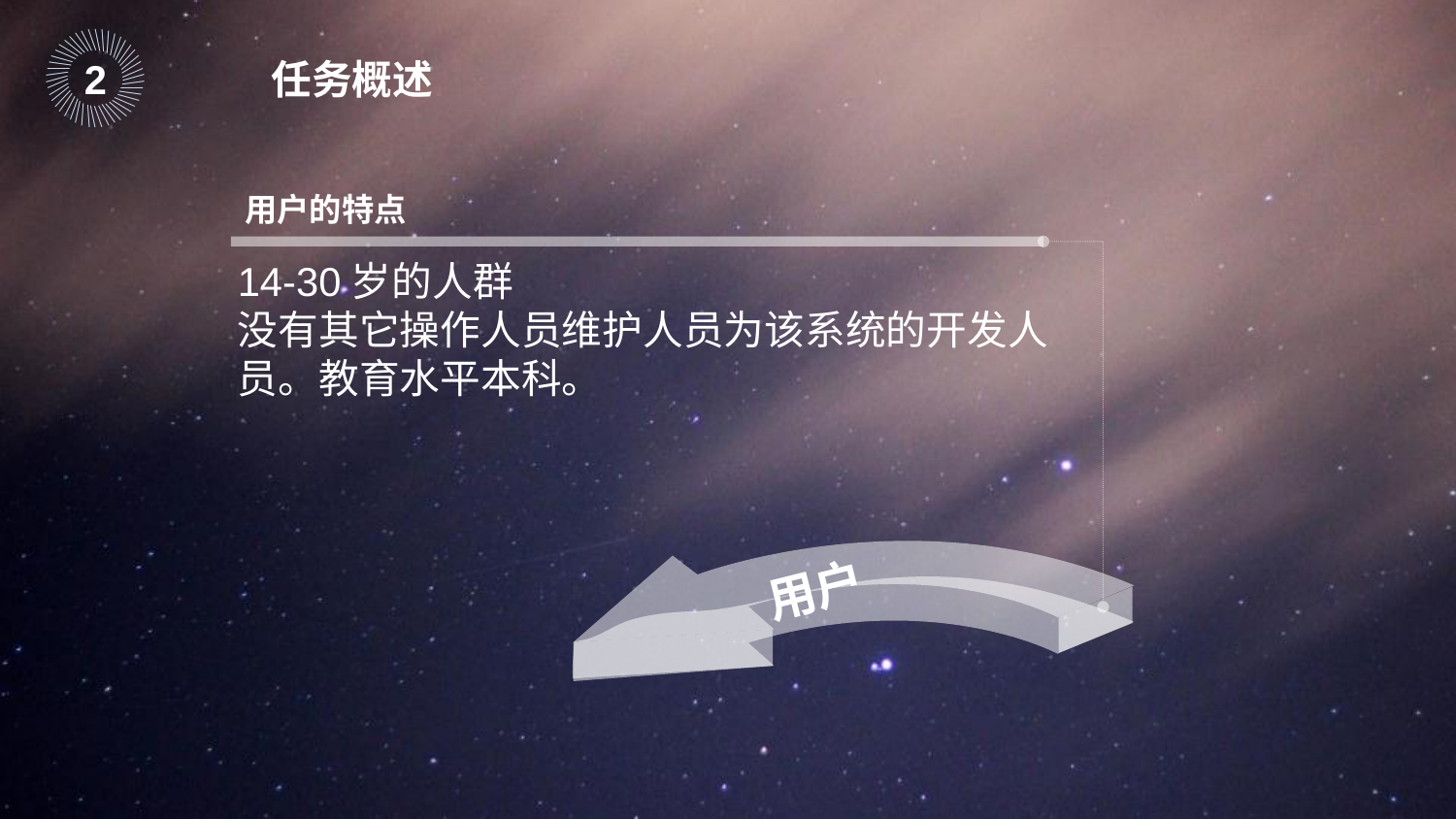

｜
｜
｜
｜
｜
｜
｜
｜
｜
｜
｜
｜
｜
｜
｜
｜
｜
｜
｜
｜
｜
｜
｜
｜
｜
｜
｜
｜
｜
｜
｜
｜
｜
｜
｜
｜
｜
｜
｜
｜
｜
｜
｜
｜
｜
｜
2
任务概述
用户的特点

14-30岁的人群
没有其它操作人员维护人员为该系统的开发人员。教育水平本科。

用户